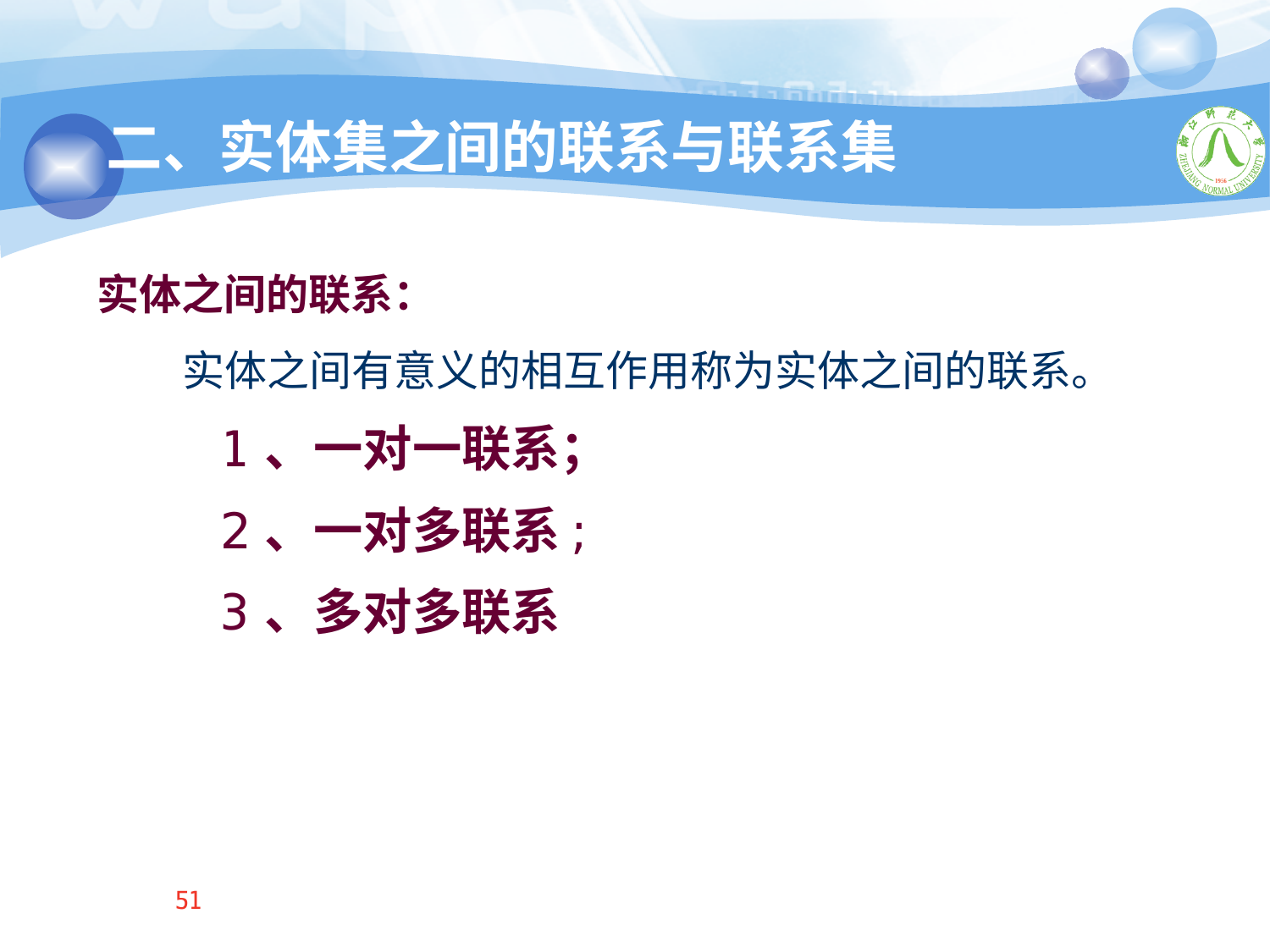

二、实体集之间的联系与联系集
 实体之间的联系：
          实体之间有意义的相互作用称为实体之间的联系。
          1、一对一联系；
          2、一对多联系;
          3、多对多联系
51